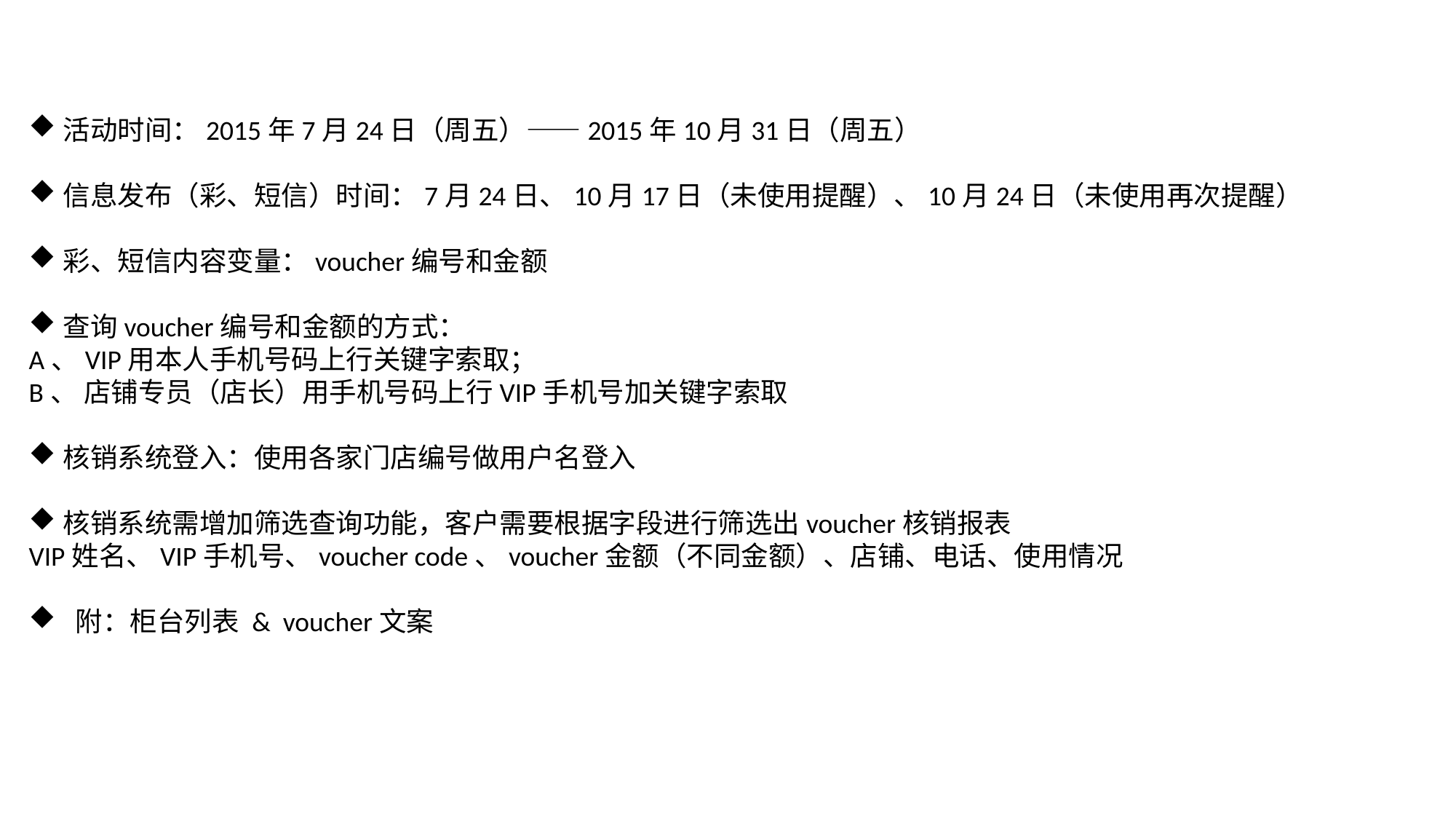

活动时间：2015年7月24日（周五）——2015年10月31日（周五）

信息发布（彩、短信）时间：7月24日、10月17日（未使用提醒）、10月24日（未使用再次提醒）

彩、短信内容变量：voucher编号和金额

查询voucher编号和金额的方式：
A、VIP用本人手机号码上行关键字索取；
B、 店铺专员（店长）用手机号码上行VIP手机号加关键字索取

核销系统登入：使用各家门店编号做用户名登入

核销系统需增加筛选查询功能，客户需要根据字段进行筛选出voucher核销报表
VIP姓名、VIP手机号、voucher code、voucher金额（不同金额）、店铺、电话、使用情况

 附：柜台列表 &  voucher文案